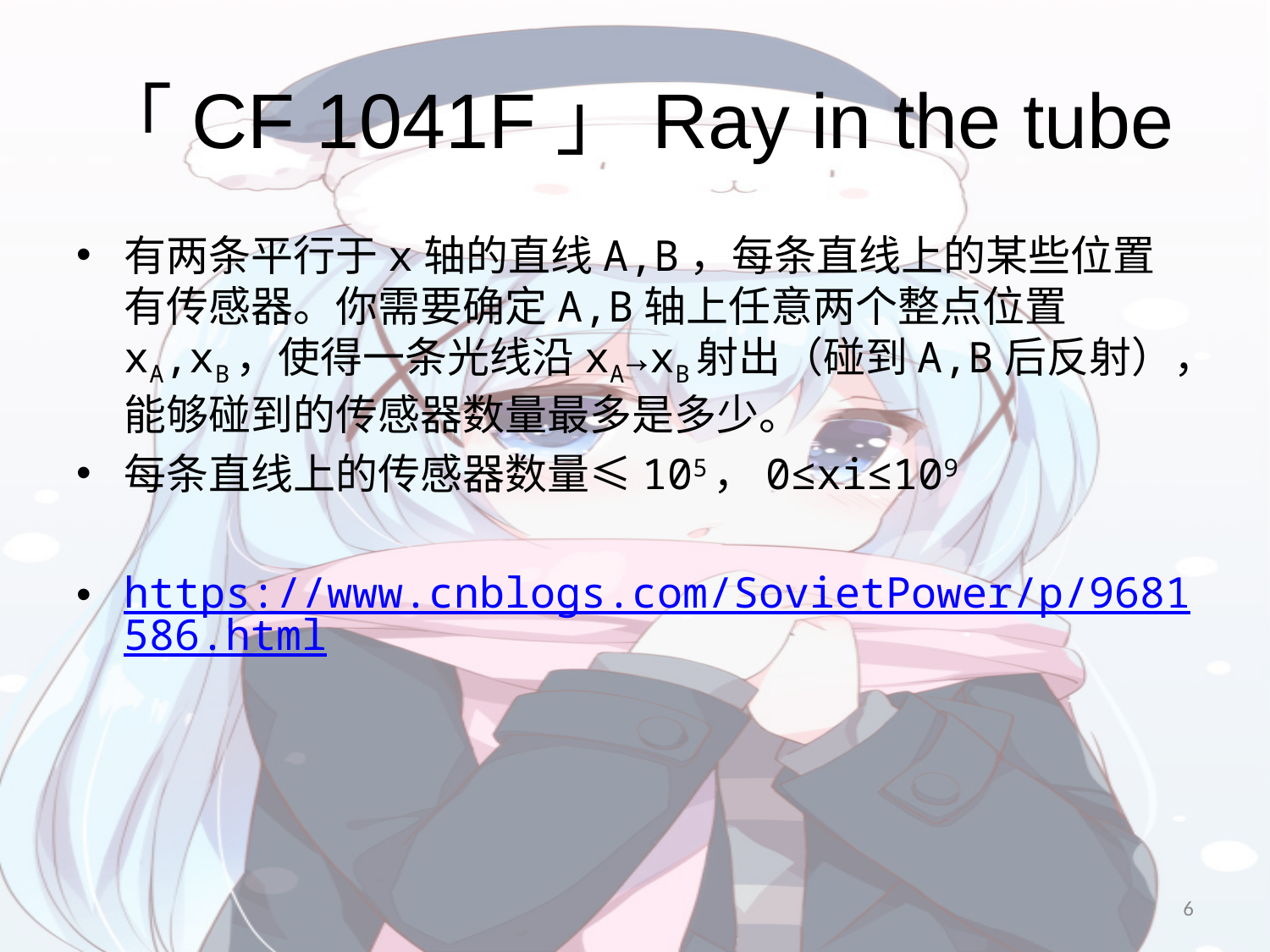

# 「CF 1041F」Ray in the tube
有两条平行于x轴的直线A,B，每条直线上的某些位置有传感器。你需要确定A,B轴上任意两个整点位置xA,xB，使得一条光线沿xA→xB射出（碰到A,B后反射），能够碰到的传感器数量最多是多少。
每条直线上的传感器数量≤105，0≤xi≤109

https://www.cnblogs.com/SovietPower/p/9681586.html

6